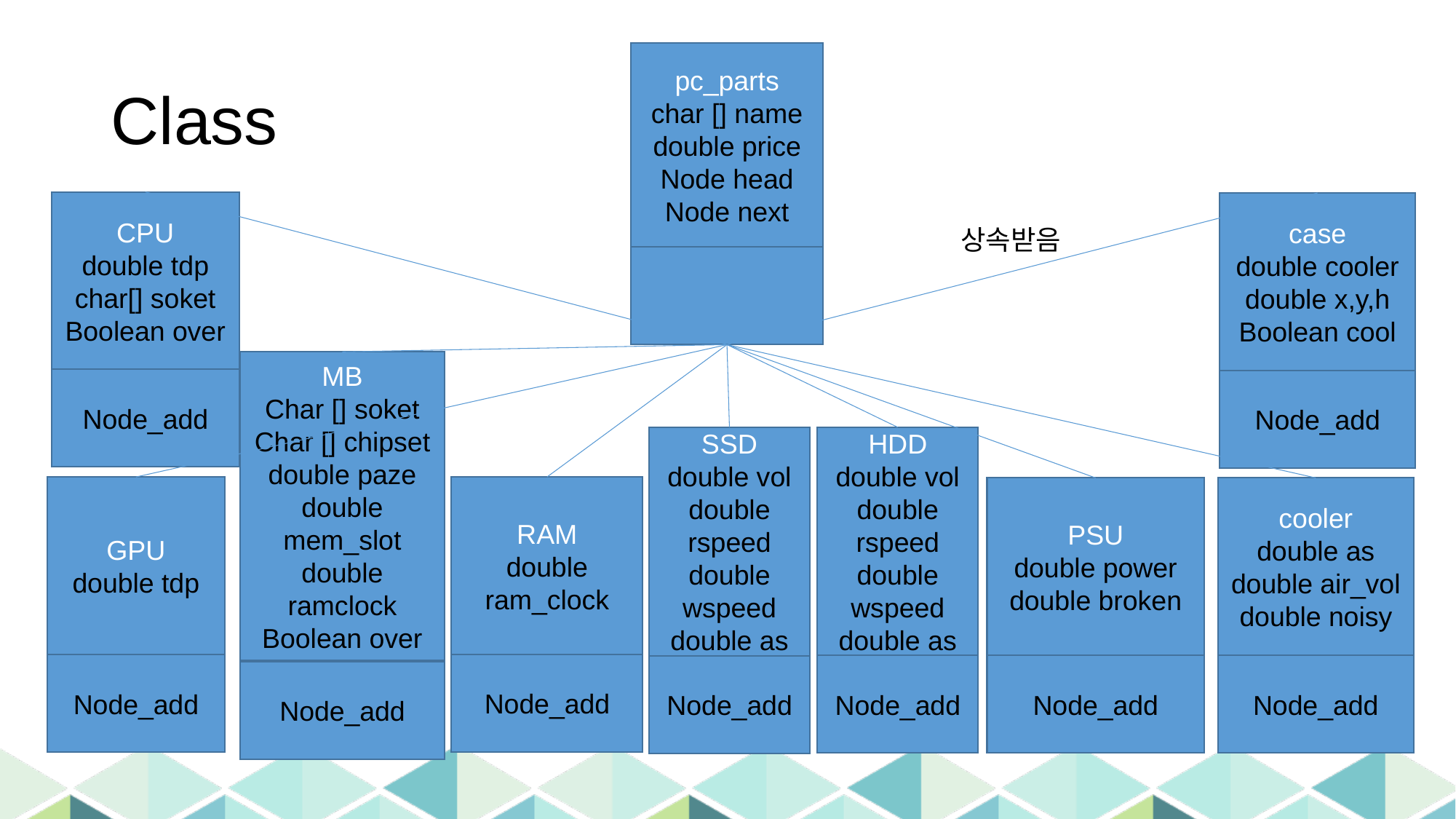

pc_parts
char [] name
double price
Node head
Node next
# Class
CPU
double tdp
char[] soket
Boolean over
case
double cooler
double x,y,h
Boolean cool
상속받음

MB
Char [] soket
Char [] chipset
double paze
double mem_slot
double ramclock
Boolean over
Node_add
Node_add
SSD
double vol
double rspeed
double wspeed
double as
HDD
double vol
double rspeed
double wspeed
double as
RAM
double ram_clock
GPU
double tdp
PSU
double power
double broken
cooler
double as
double air_vol
double noisy
Node_add
Node_add
Node_add
Node_add
Node_add
Node_add
Node_add